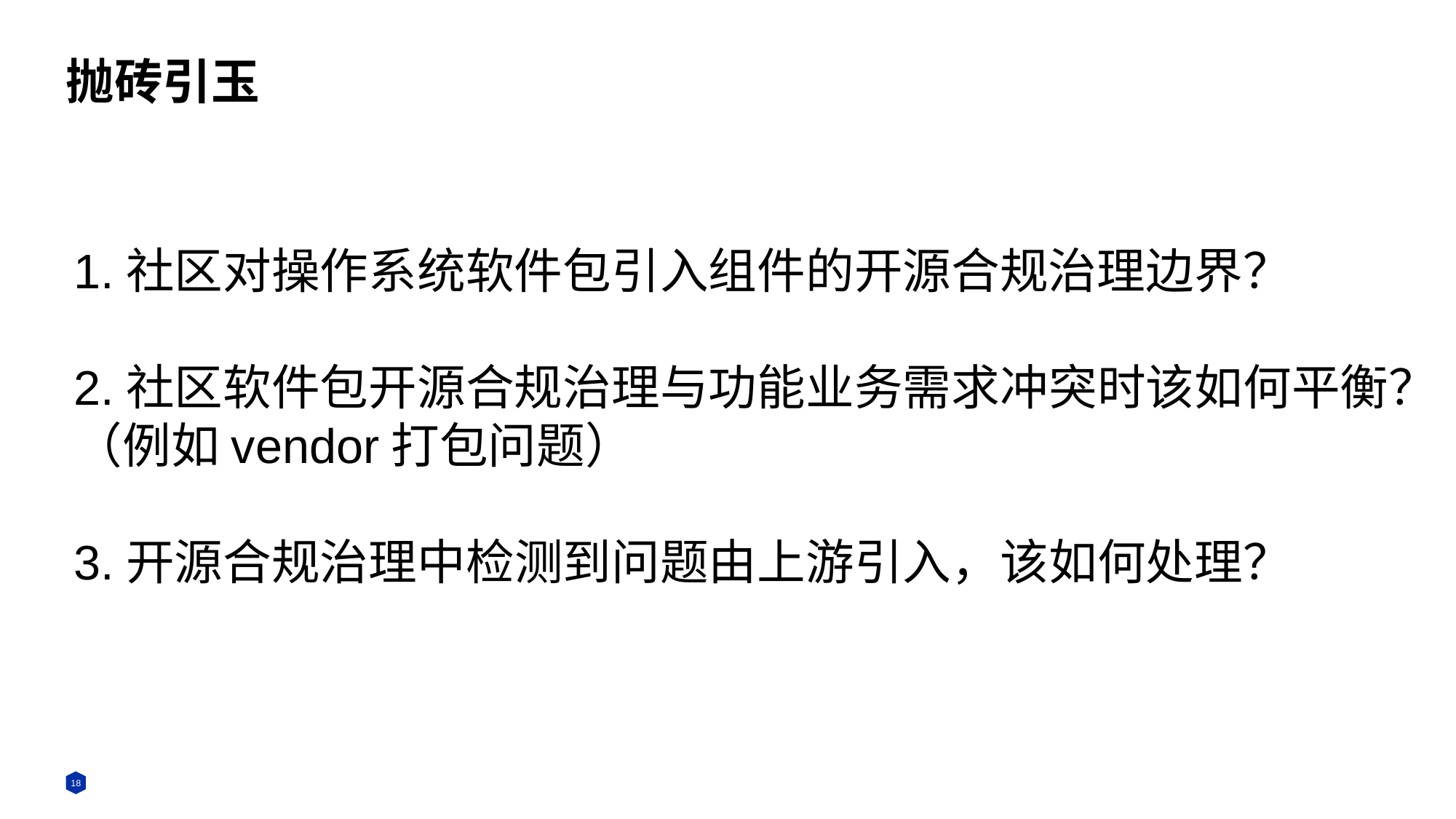

抛砖引玉
1.社区对操作系统软件包引入组件的开源合规治理边界？

2.社区软件包开源合规治理与功能业务需求冲突时该如何平衡？（例如vendor打包问题）

3.开源合规治理中检测到问题由上游引入，该如何处理？